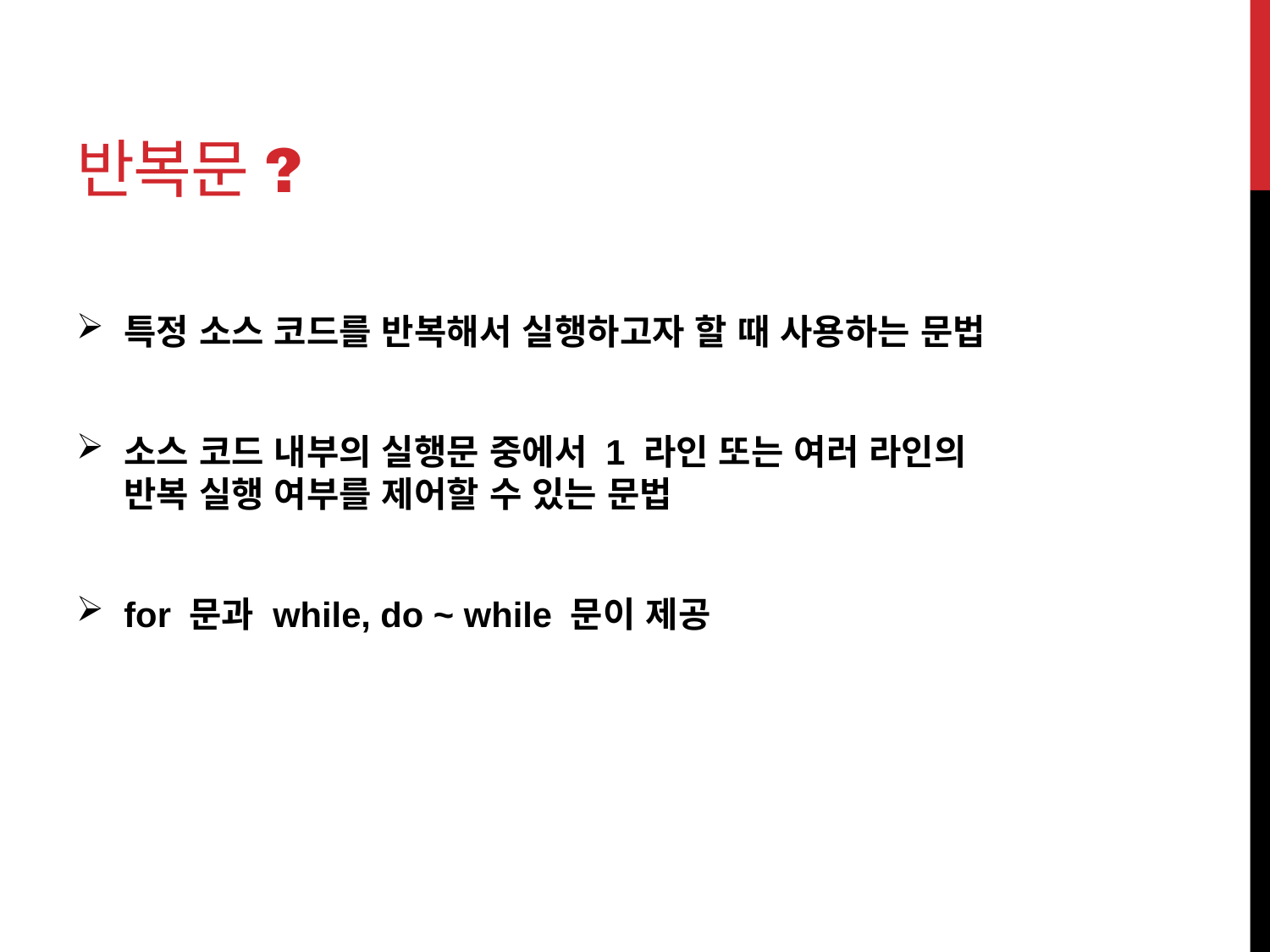

# 반복문?

특정 소스 코드를 반복해서 실행하고자 할 때 사용하는 문법

소스 코드 내부의 실행문 중에서 1 라인 또는 여러 라인의
반복 실행 여부를 제어할 수 있는 문법

for 문과 while, do ~ while 문이 제공